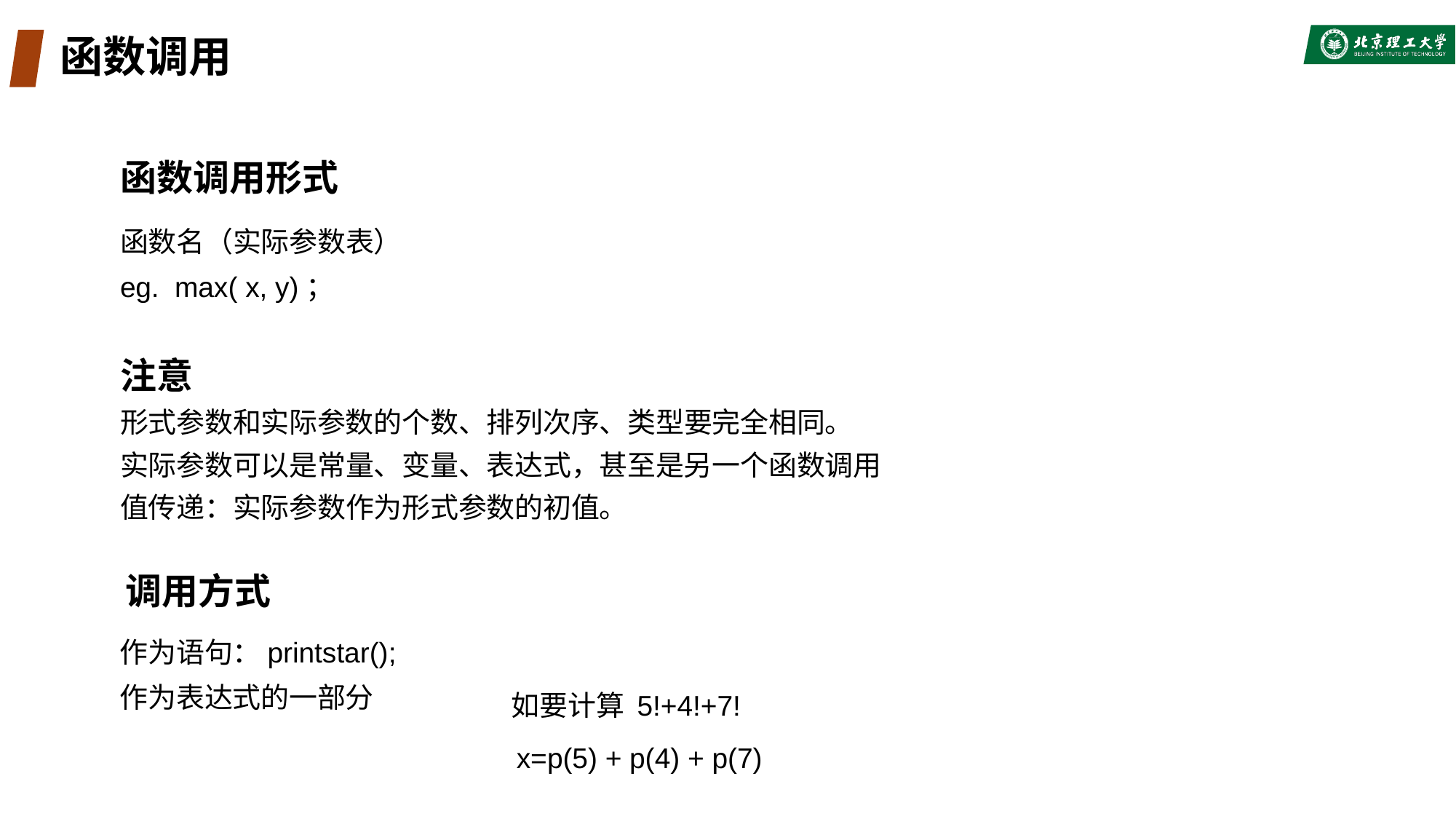

# 函数调用
函数调用形式
函数名（实际参数表）
eg.  max( x, y)；
注意
形式参数和实际参数的个数、排列次序、类型要完全相同。
实际参数可以是常量、变量、表达式，甚至是另一个函数调用
值传递：实际参数作为形式参数的初值。
调用方式
作为语句：printstar();
作为表达式的一部分
如要计算 5!+4!+7!
 x=p(5) + p(4) + p(7)